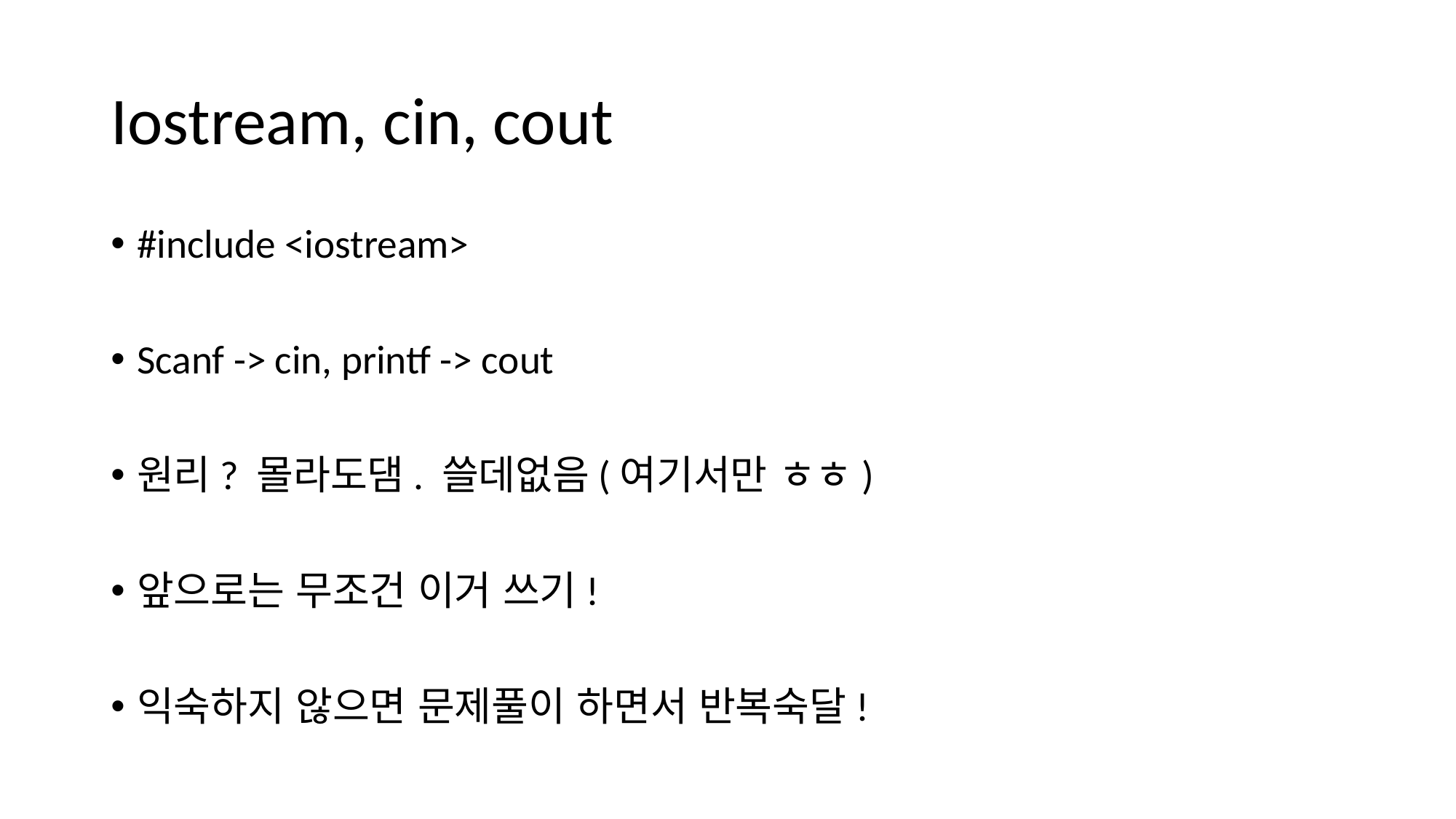

# Iostream, cin, cout
#include <iostream>

Scanf -> cin, printf -> cout

원리? 몰라도댐. 쓸데없음(여기서만 ㅎㅎ)

앞으로는 무조건 이거 쓰기!

익숙하지 않으면 문제풀이 하면서 반복숙달!